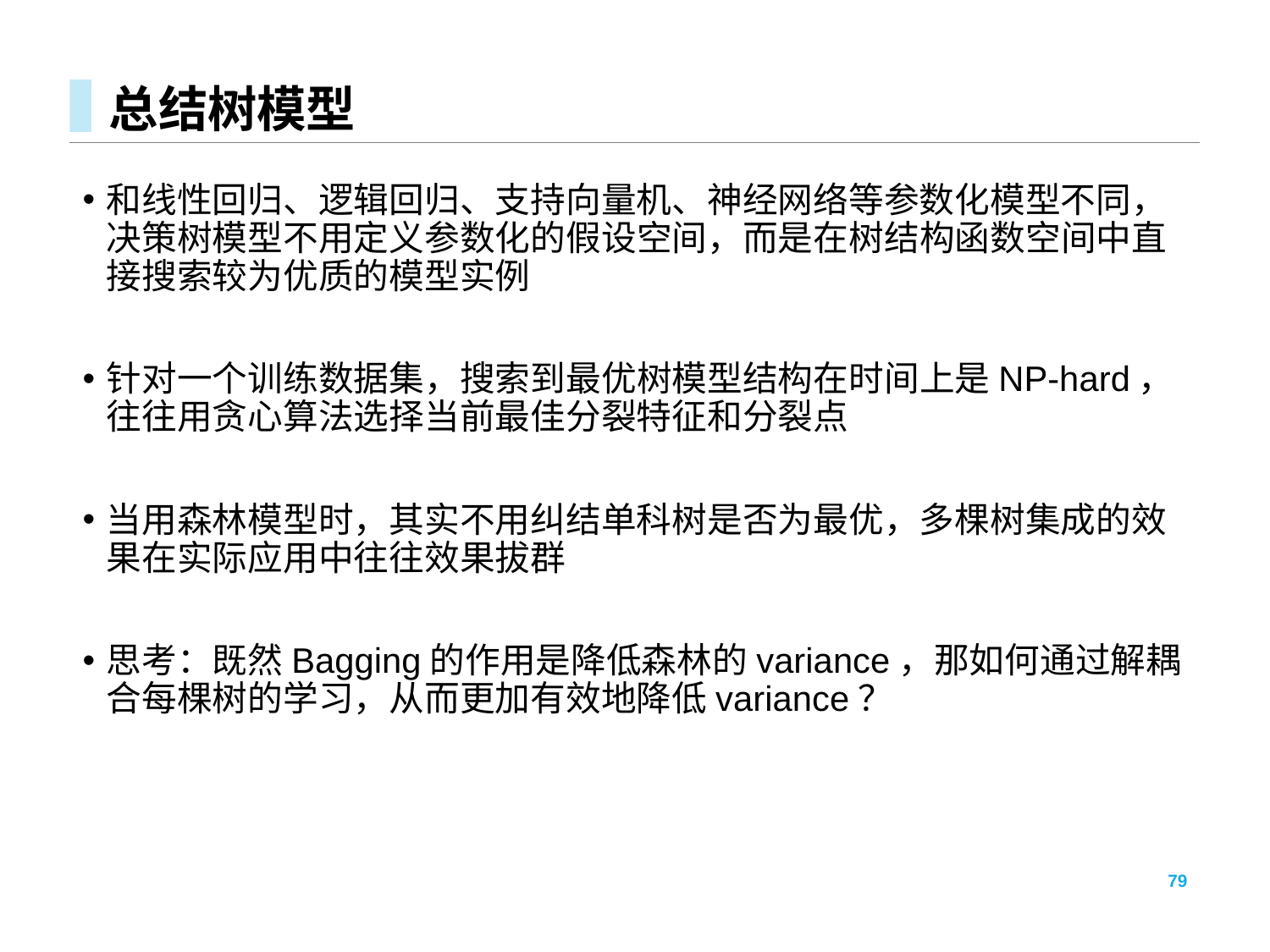

# 总结树模型
和线性回归、逻辑回归、支持向量机、神经网络等参数化模型不同，决策树模型不用定义参数化的假设空间，而是在树结构函数空间中直接搜索较为优质的模型实例

针对一个训练数据集，搜索到最优树模型结构在时间上是NP-hard，往往用贪心算法选择当前最佳分裂特征和分裂点

当用森林模型时，其实不用纠结单科树是否为最优，多棵树集成的效果在实际应用中往往效果拔群

思考：既然Bagging的作用是降低森林的variance，那如何通过解耦合每棵树的学习，从而更加有效地降低variance？
79